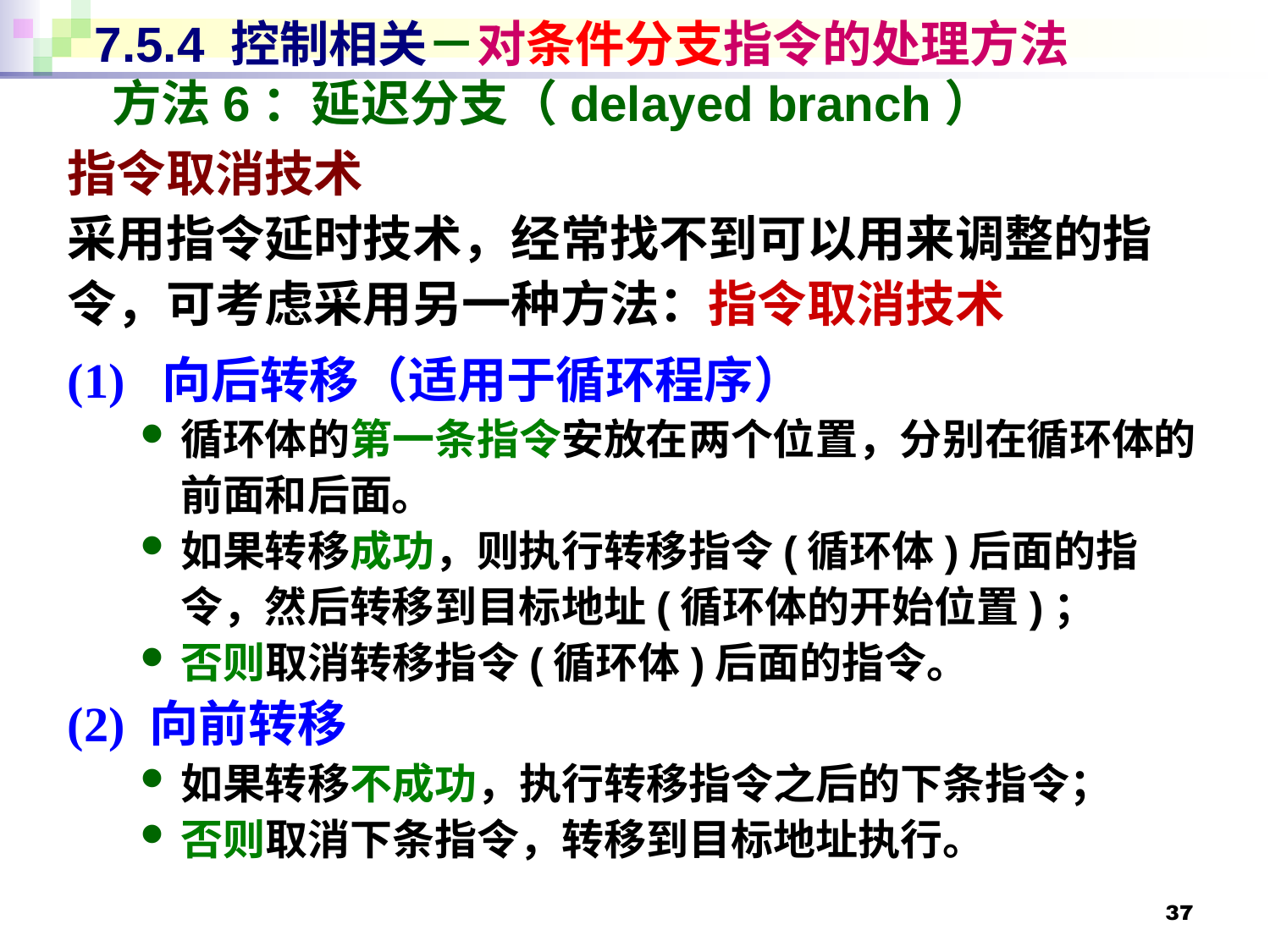

# 7.5.4 控制相关－对条件分支指令的处理方法
方法6：延迟分支（delayed branch）
指令取消技术
采用指令延时技术，经常找不到可以用来调整的指令，可考虑采用另一种方法：指令取消技术
(1)  向后转移（适用于循环程序）
循环体的第一条指令安放在两个位置，分别在循环体的前面和后面。
如果转移成功，则执行转移指令(循环体)后面的指令，然后转移到目标地址(循环体的开始位置)；
否则取消转移指令(循环体)后面的指令。
(2) 向前转移
如果转移不成功，执行转移指令之后的下条指令；
否则取消下条指令，转移到目标地址执行。
37